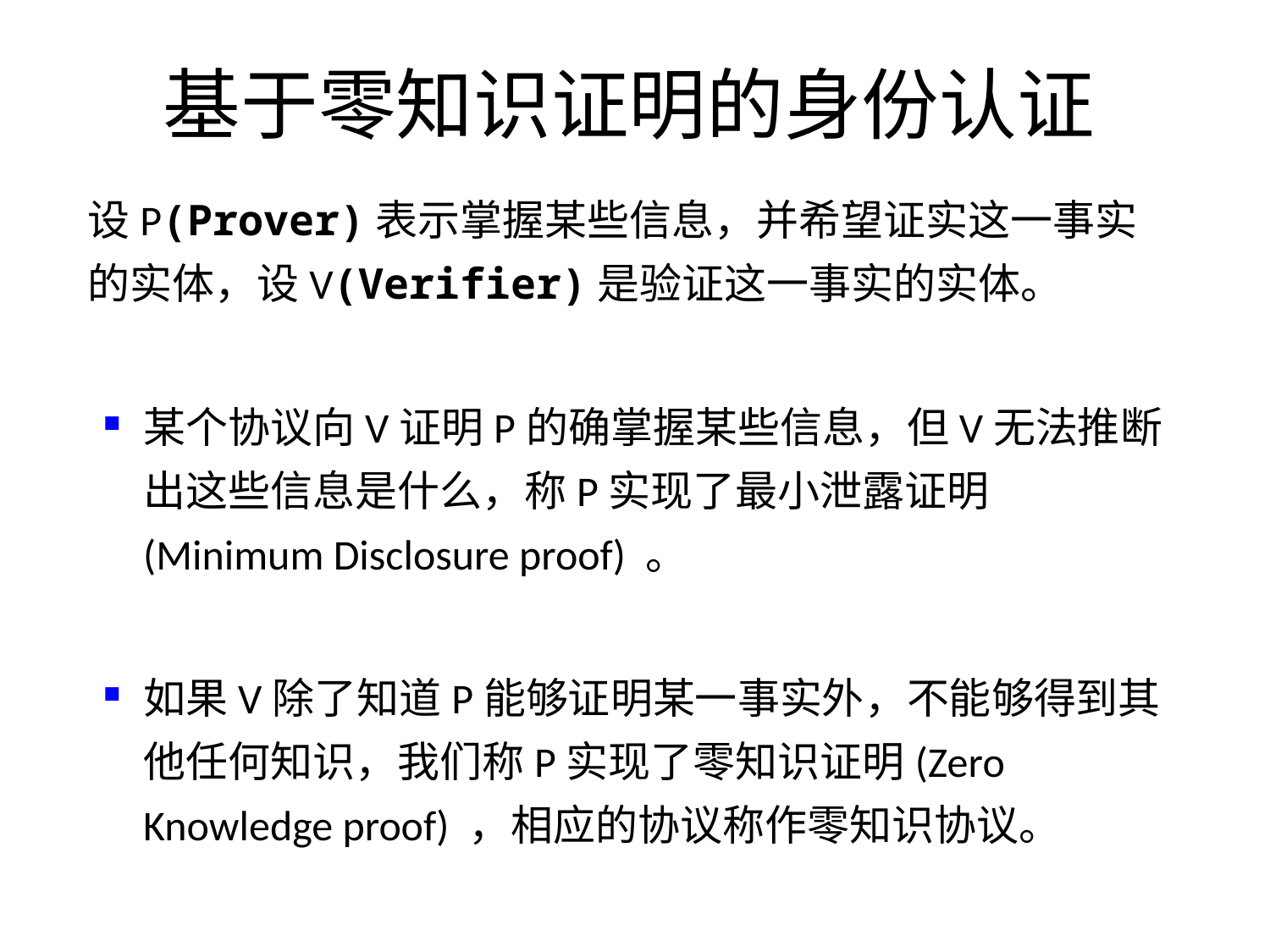

# 基于零知识证明的身份认证
	设P(Prover)表示掌握某些信息，并希望证实这一事实的实体，设V(Verifier)是验证这一事实的实体。

某个协议向V证明P的确掌握某些信息，但V无法推断出这些信息是什么，称P实现了最小泄露证明(Minimum Disclosure proof) 。

如果V除了知道P能够证明某一事实外，不能够得到其他任何知识，我们称P实现了零知识证明(Zero Knowledge proof) ，相应的协议称作零知识协议。